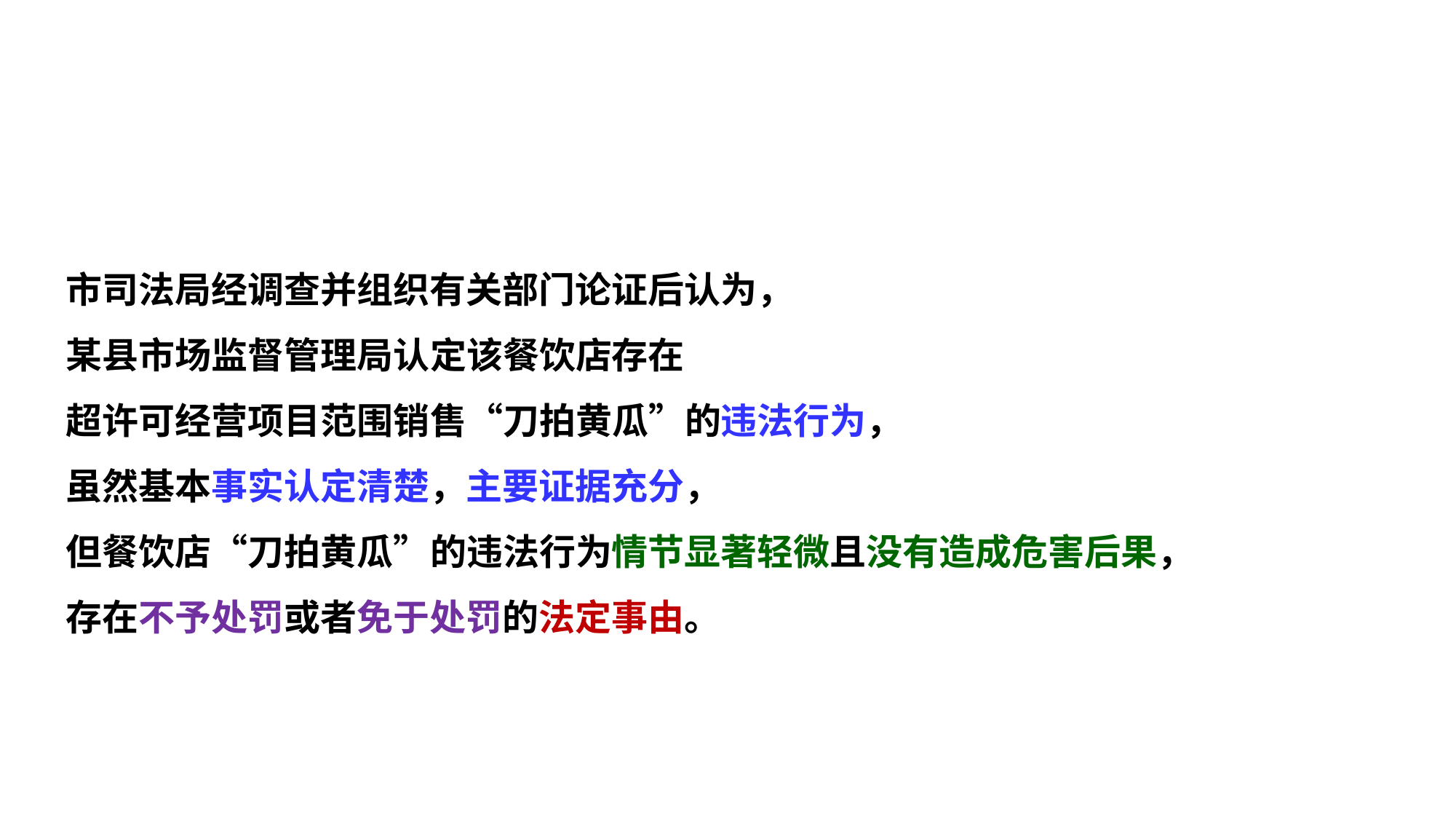

市司法局经调查并组织有关部门论证后认为，
某县市场监督管理局认定该餐饮店存在
超许可经营项目范围销售“刀拍黄瓜”的违法行为，
虽然基本事实认定清楚，主要证据充分，
但餐饮店“刀拍黄瓜”的违法行为情节显著轻微且没有造成危害后果，
存在不予处罚或者免于处罚的法定事由。